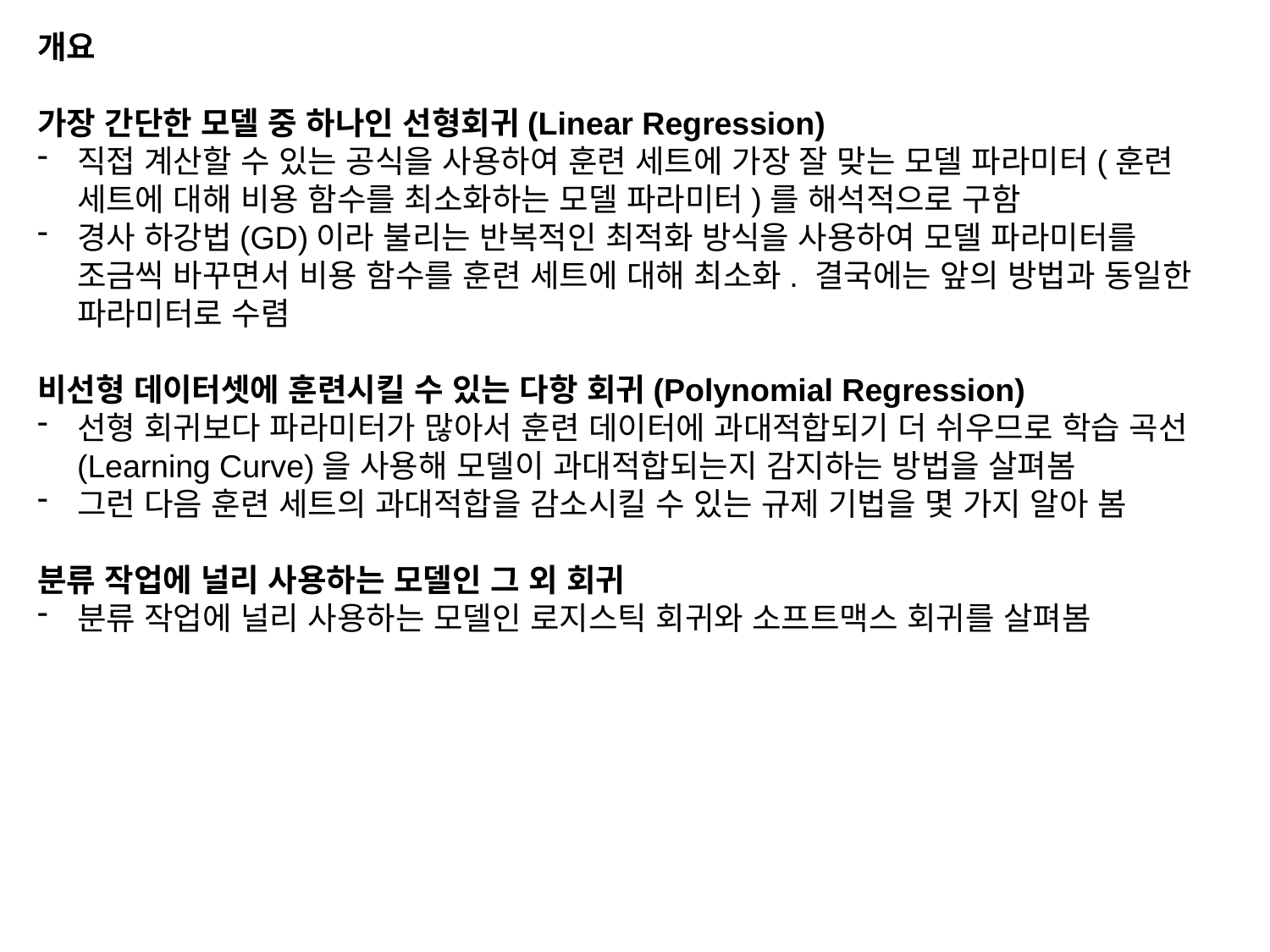

개요

가장 간단한 모델 중 하나인 선형회귀(Linear Regression)
직접 계산할 수 있는 공식을 사용하여 훈련 세트에 가장 잘 맞는 모델 파라미터(훈련 세트에 대해 비용 함수를 최소화하는 모델 파라미터)를 해석적으로 구함
경사 하강법(GD)이라 불리는 반복적인 최적화 방식을 사용하여 모델 파라미터를 조금씩 바꾸면서 비용 함수를 훈련 세트에 대해 최소화. 결국에는 앞의 방법과 동일한 파라미터로 수렴

비선형 데이터셋에 훈련시킬 수 있는 다항 회귀(Polynomial Regression)
선형 회귀보다 파라미터가 많아서 훈련 데이터에 과대적합되기 더 쉬우므로 학습 곡선(Learning Curve)을 사용해 모델이 과대적합되는지 감지하는 방법을 살펴봄
그런 다음 훈련 세트의 과대적합을 감소시킬 수 있는 규제 기법을 몇 가지 알아 봄

분류 작업에 널리 사용하는 모델인 그 외 회귀
분류 작업에 널리 사용하는 모델인 로지스틱 회귀와 소프트맥스 회귀를 살펴봄